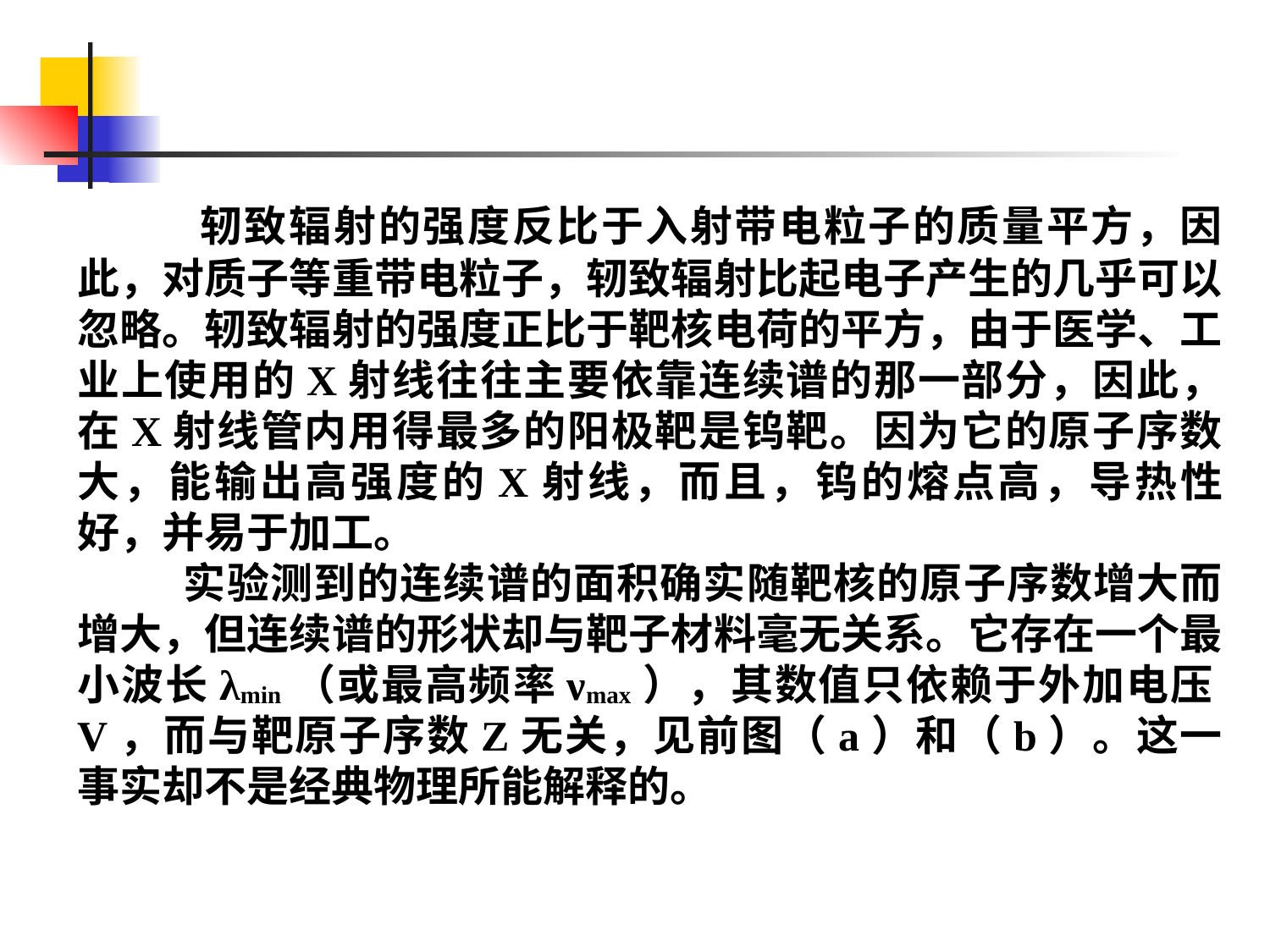

轫致辐射的强度反比于入射带电粒子的质量平方，因此，对质子等重带电粒子，轫致辐射比起电子产生的几乎可以忽略。轫致辐射的强度正比于靶核电荷的平方，由于医学、工业上使用的X射线往往主要依靠连续谱的那一部分，因此，在X射线管内用得最多的阳极靶是钨靶。因为它的原子序数大，能输出高强度的X射线，而且，钨的熔点高，导热性好，并易于加工。
     实验测到的连续谱的面积确实随靶核的原子序数增大而增大，但连续谱的形状却与靶子材料毫无关系。它存在一个最小波长λmin（或最高频率νmax），其数值只依赖于外加电压V，而与靶原子序数Z无关，见前图（a）和（b）。这一事实却不是经典物理所能解释的。